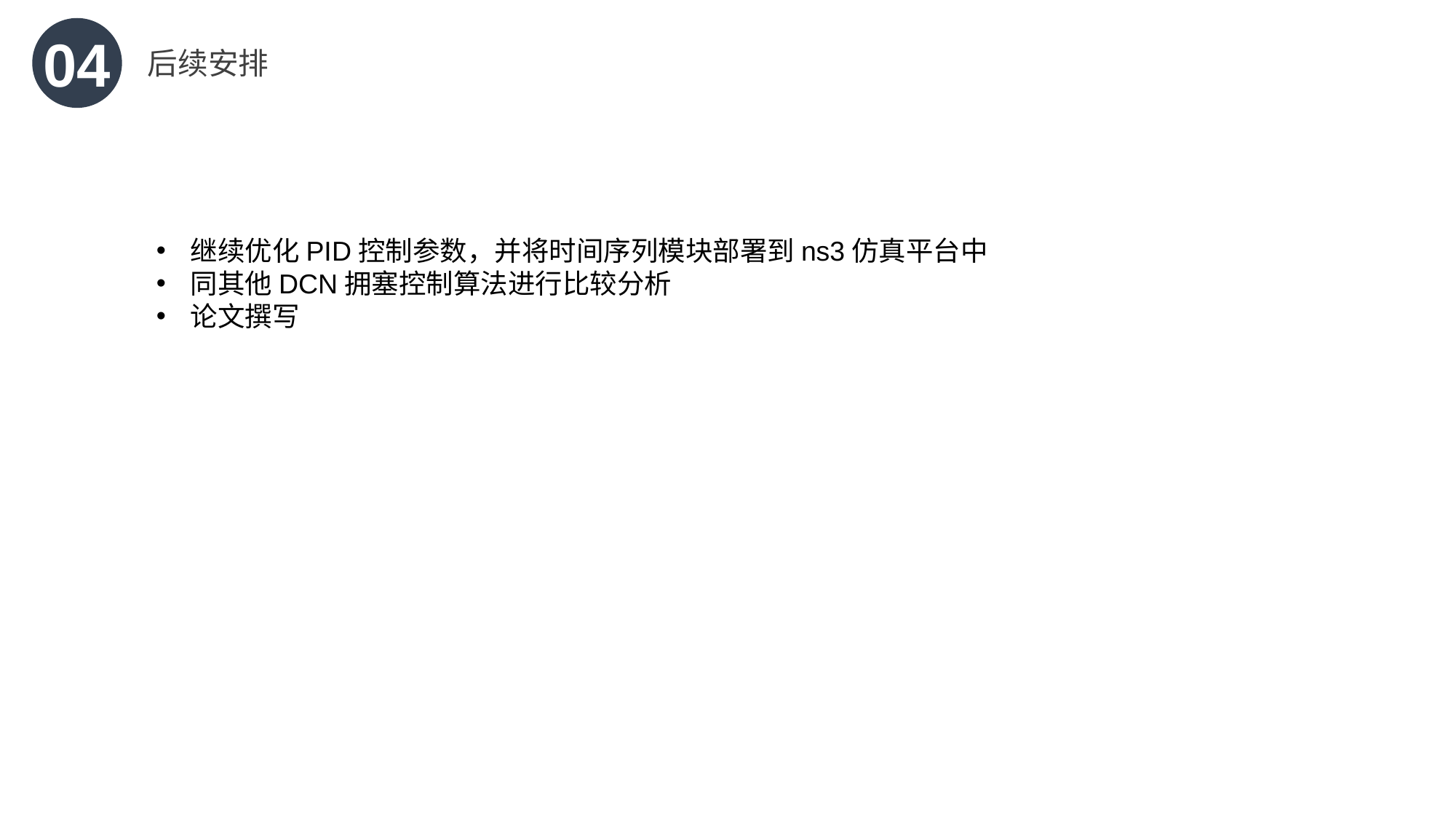

04
后续安排
继续优化PID控制参数，并将时间序列模块部署到ns3仿真平台中
同其他DCN拥塞控制算法进行比较分析
论文撰写